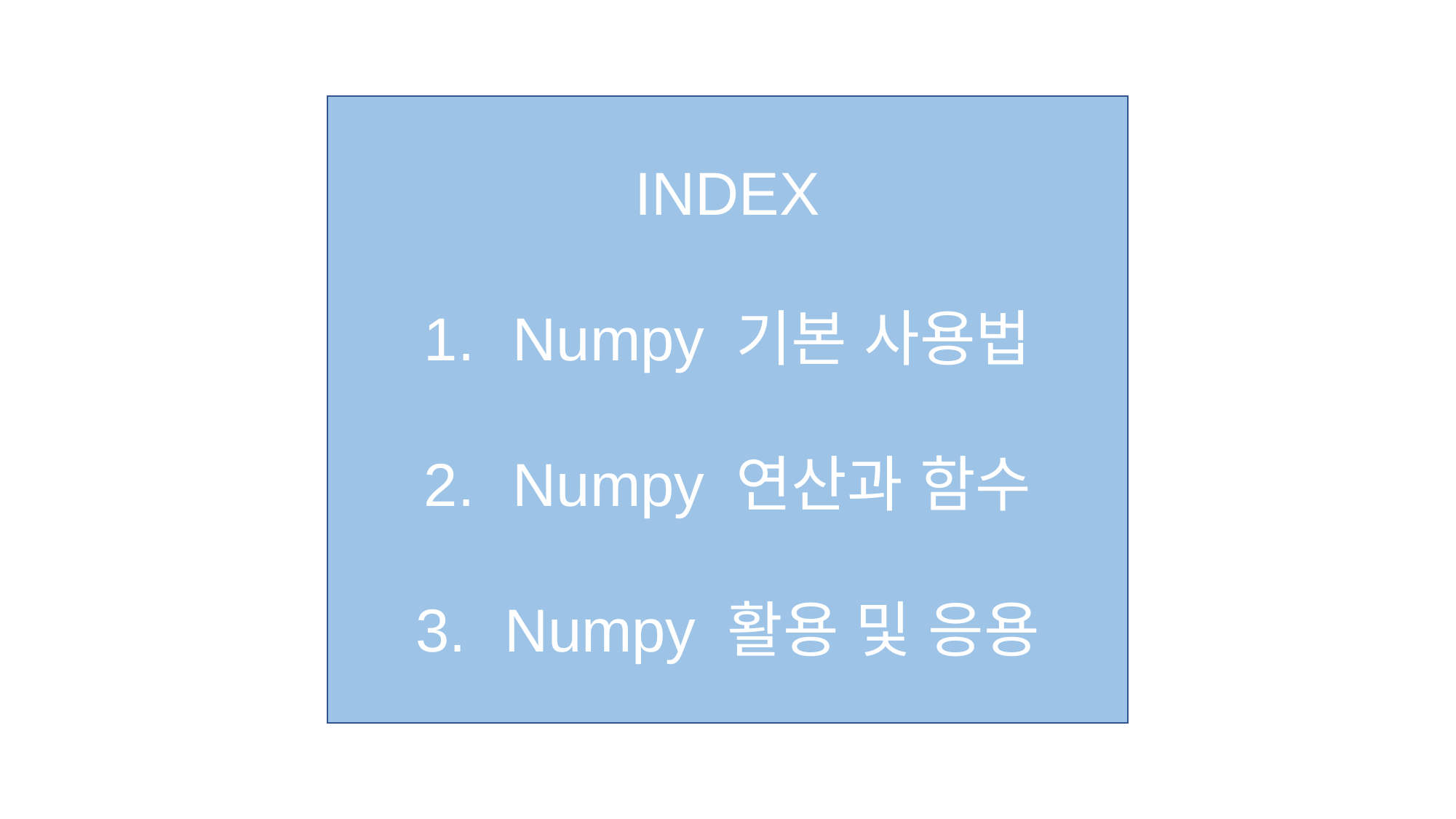

INDEX

Numpy 기본 사용법

Numpy 연산과 함수

Numpy 활용 및 응용